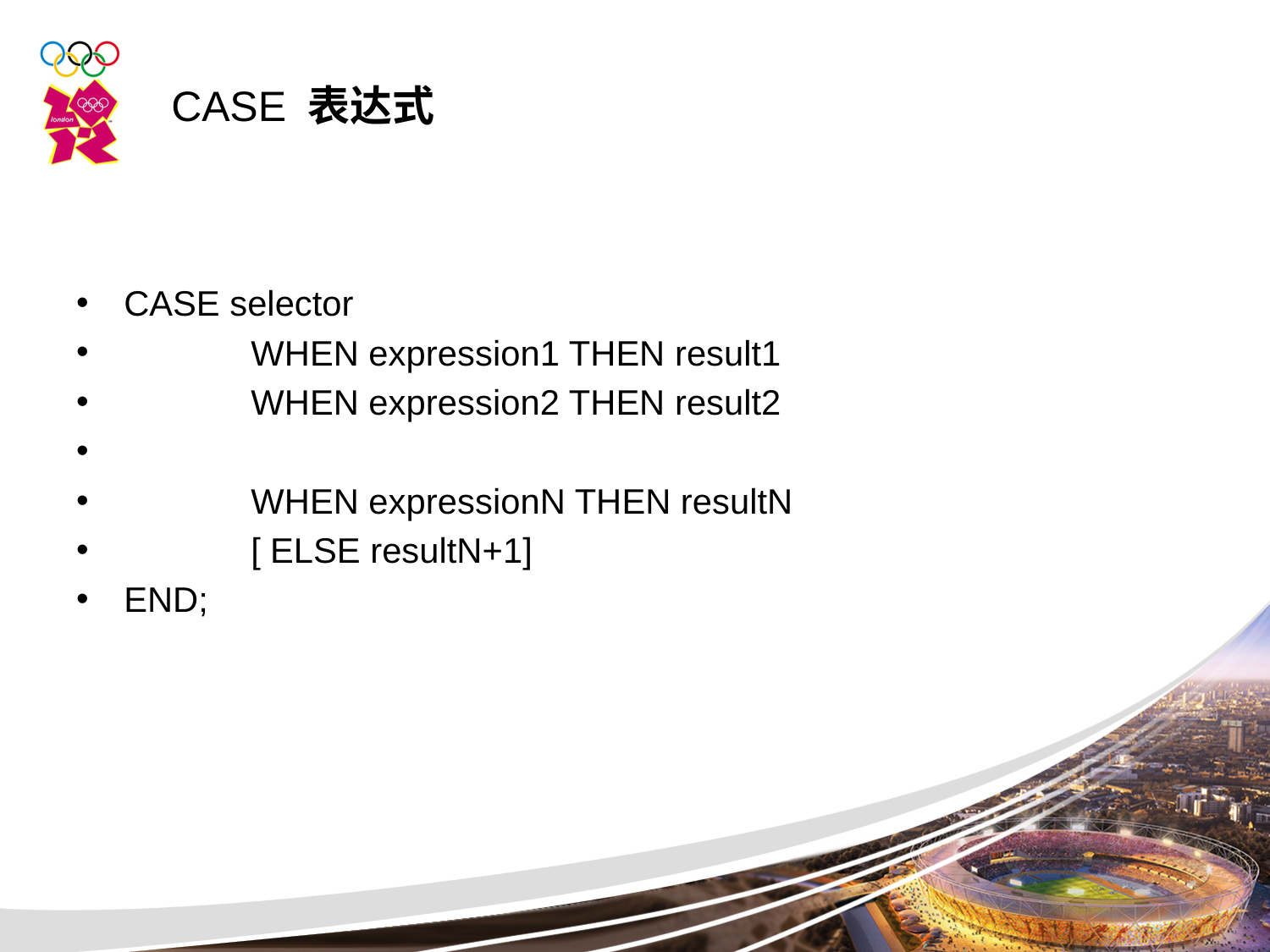

CASE 表达式

CASE selector
	WHEN expression1 THEN result1
	WHEN expression2 THEN result2

	WHEN expressionN THEN resultN
	[ ELSE resultN+1]
END;